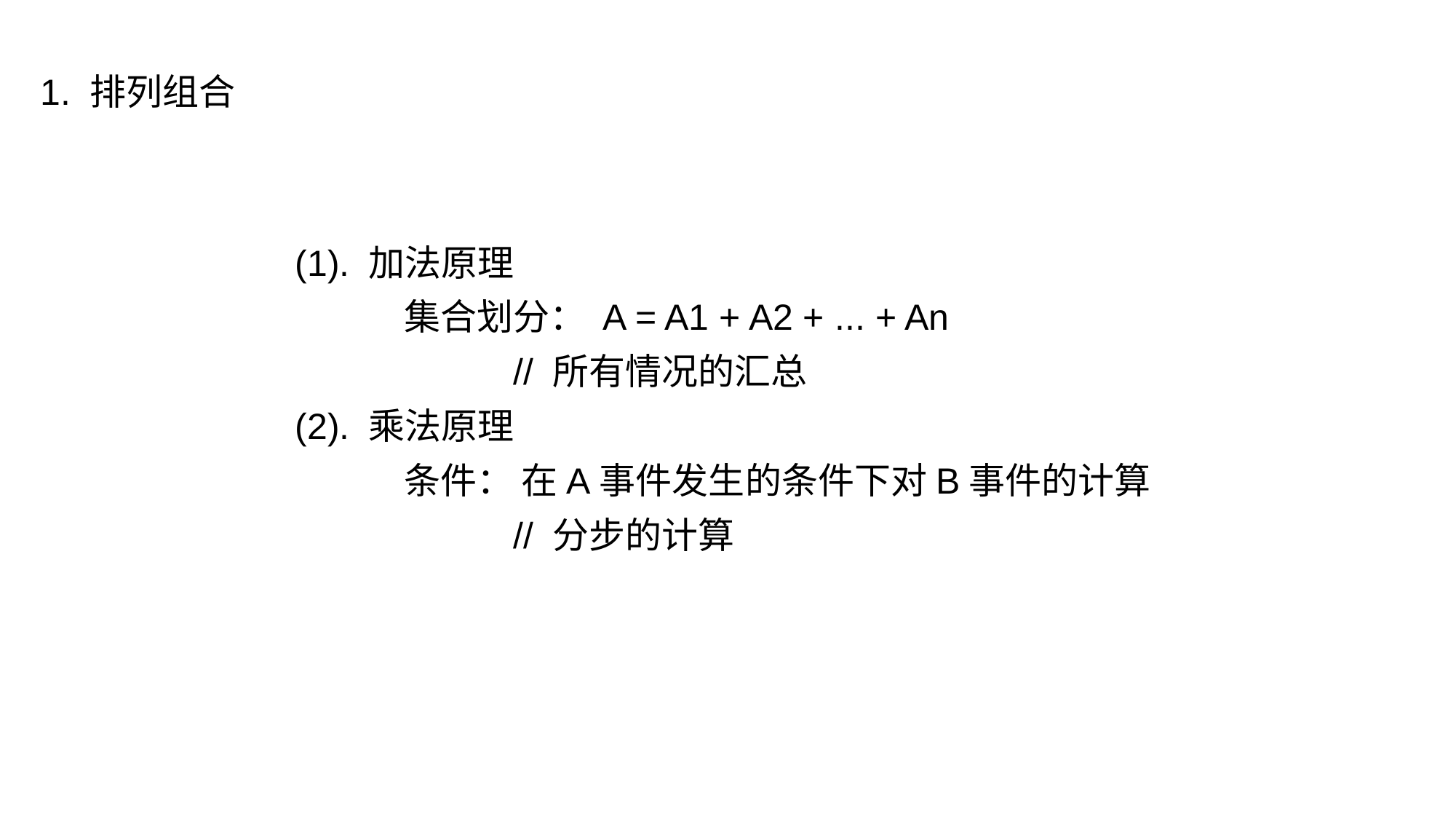

1. 排列组合

(1). 加法原理
	集合划分： A = A1 + A2 + ... + An
		// 所有情况的汇总
(2). 乘法原理
	条件： 在A事件发生的条件下对B事件的计算
		// 分步的计算